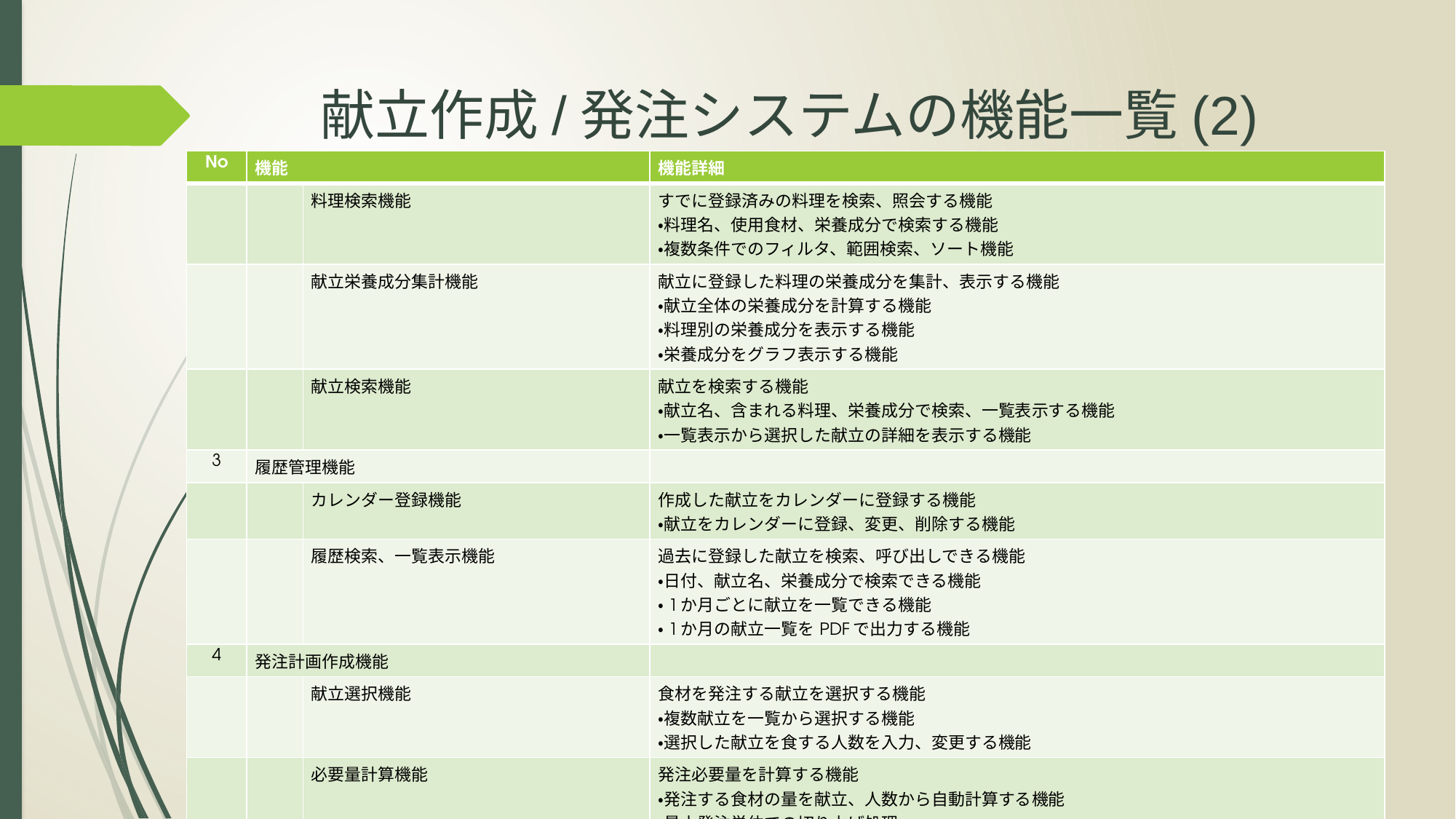

# 献立作成/発注システムの機能一覧(2)
| No | 機能 |  | 機能詳細 |
| --- | --- | --- | --- |
|  |  | 料理検索機能 | すでに登録済みの料理を検索、照会する機能 ・料理名、使用食材、栄養成分で検索する機能 ・複数条件でのフィルタ、範囲検索、ソート機能 |
|  |  | 献立栄養成分集計機能 | 献立に登録した料理の栄養成分を集計、表示する機能 ・献立全体の栄養成分を計算する機能 ・料理別の栄養成分を表示する機能 ・栄養成分をグラフ表示する機能 |
|  |  | 献立検索機能 | 献立を検索する機能 ・献立名、含まれる料理、栄養成分で検索、一覧表示する機能 ・一覧表示から選択した献立の詳細を表示する機能 |
| 3 | 履歴管理機能 |  |  |
|  |  | カレンダー登録機能 | 作成した献立をカレンダーに登録する機能 ・献立をカレンダーに登録、変更、削除する機能 |
|  |  | 履歴検索、一覧表示機能 | 過去に登録した献立を検索、呼び出しできる機能 ・日付、献立名、栄養成分で検索できる機能 ・1か月ごとに献立を一覧できる機能 ・1か月の献立一覧をPDFで出力する機能 |
| 4 | 発注計画作成機能 |  |  |
|  |  | 献立選択機能 | 食材を発注する献立を選択する機能 ・複数献立を一覧から選択する機能 ・選択した献立を食する人数を入力、変更する機能 |
|  |  | 必要量計算機能 | 発注必要量を計算する機能 ・発注する食材の量を献立、人数から自動計算する機能 ・最小発注単位での切り上げ処理 ・在庫を考慮した発注量変更機能 |